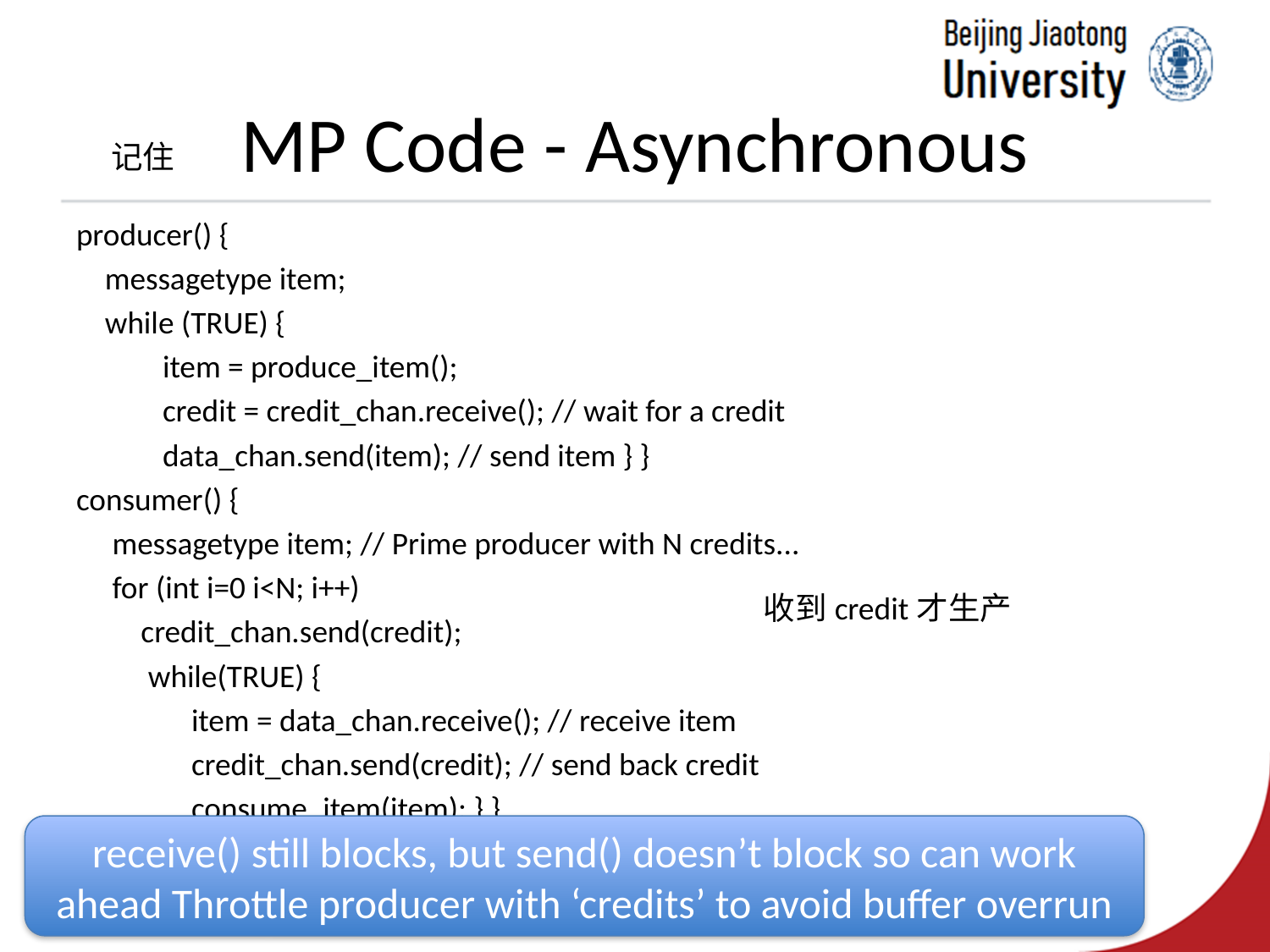

# MP Code - Asynchronous
记住
producer() {
    messagetype item;
    while (TRUE) {
            item = produce_item();
            credit = credit_chan.receive(); // wait for a credit
            data_chan.send(item); // send item } }
consumer() {
     messagetype item; // Prime producer with N credits...
     for (int i=0 i<N; i++)
         credit_chan.send(credit);
          while(TRUE) {
                item = data_chan.receive(); // receive item
                credit_chan.send(credit); // send back credit
                consume_item(item); } }
收到credit才生产
receive() still blocks, but send() doesn’t block so can work ahead Throttle producer with ‘credits’ to avoid buffer overrun